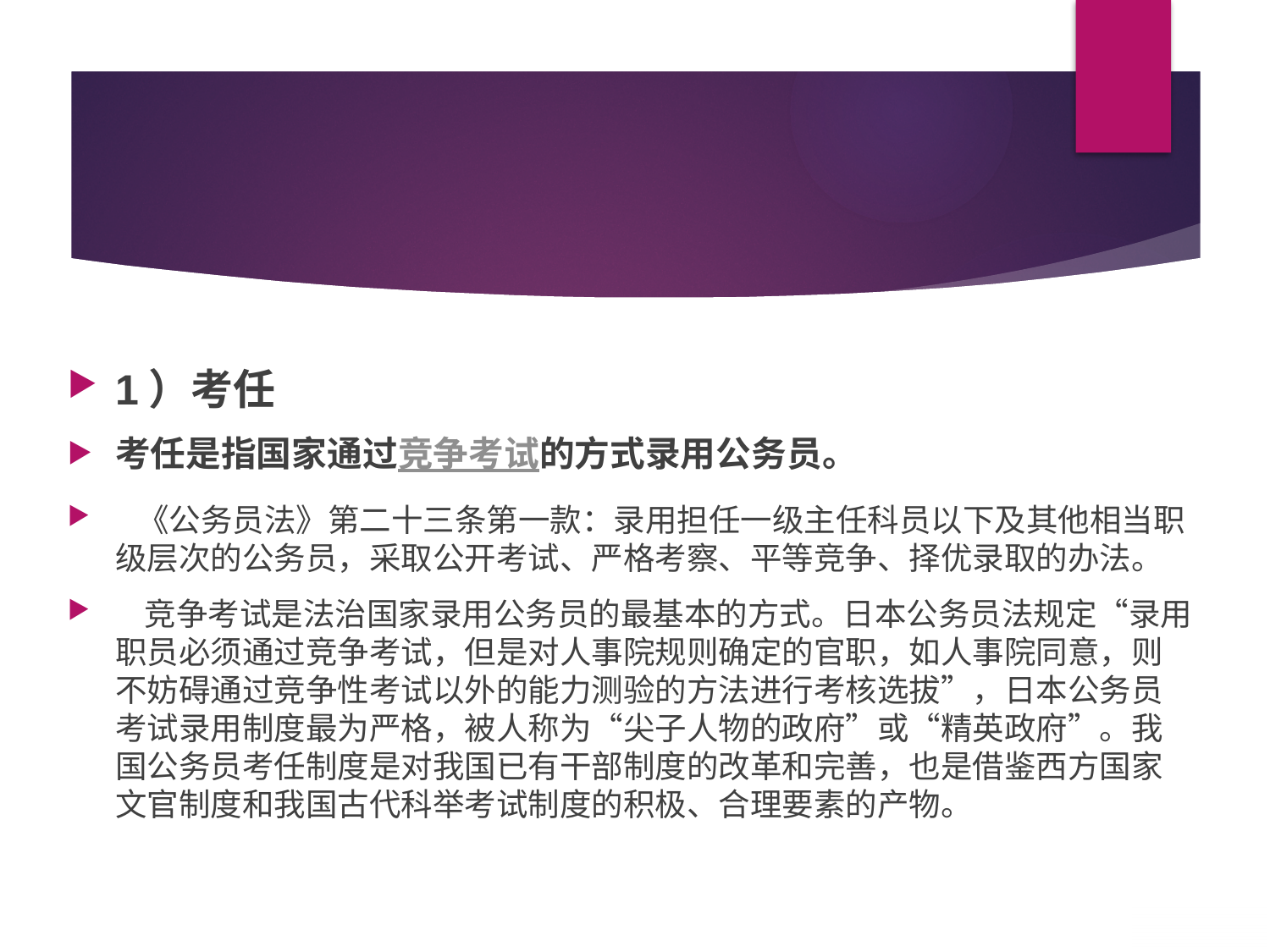

#
1）考任
考任是指国家通过竞争考试的方式录用公务员。
  《公务员法》第二十三条第一款：录用担任一级主任科员以下及其他相当职级层次的公务员，采取公开考试、严格考察、平等竞争、择优录取的办法。
   竞争考试是法治国家录用公务员的最基本的方式。日本公务员法规定“录用职员必须通过竞争考试，但是对人事院规则确定的官职，如人事院同意，则不妨碍通过竞争性考试以外的能力测验的方法进行考核选拔”，日本公务员考试录用制度最为严格，被人称为“尖子人物的政府”或“精英政府”。我国公务员考任制度是对我国已有干部制度的改革和完善，也是借鉴西方国家文官制度和我国古代科举考试制度的积极、合理要素的产物。